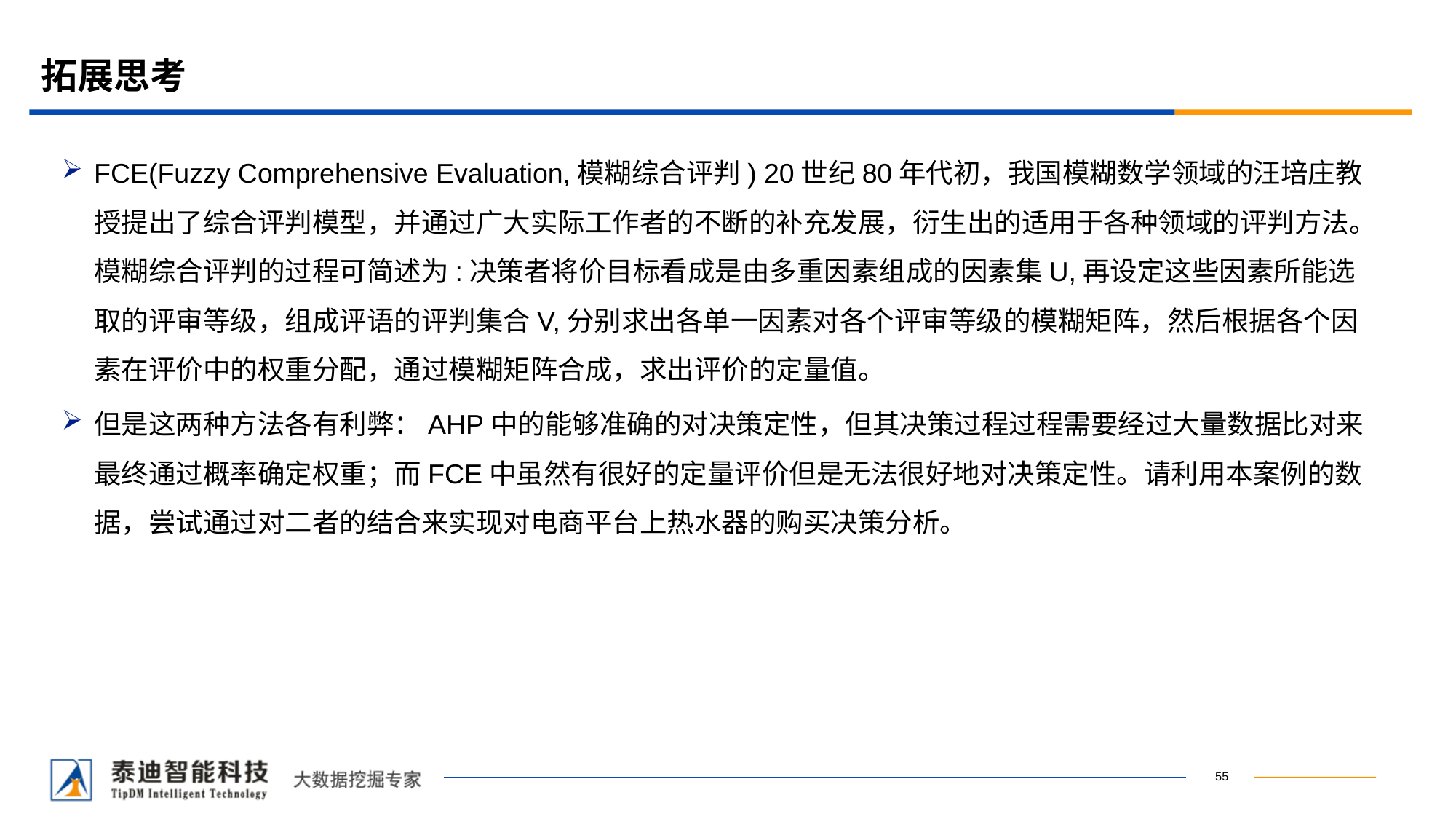

# 拓展思考
FCE(Fuzzy Comprehensive Evaluation,模糊综合评判) 20世纪80年代初，我国模糊数学领域的汪培庄教授提出了综合评判模型，并通过广大实际工作者的不断的补充发展，衍生出的适用于各种领域的评判方法。模糊综合评判的过程可简述为:决策者将价目标看成是由多重因素组成的因素集U,再设定这些因素所能选取的评审等级，组成评语的评判集合V,分别求出各单一因素对各个评审等级的模糊矩阵，然后根据各个因素在评价中的权重分配，通过模糊矩阵合成，求出评价的定量值。
但是这两种方法各有利弊：AHP中的能够准确的对决策定性，但其决策过程过程需要经过大量数据比对来最终通过概率确定权重；而FCE中虽然有很好的定量评价但是无法很好地对决策定性。请利用本案例的数据，尝试通过对二者的结合来实现对电商平台上热水器的购买决策分析。